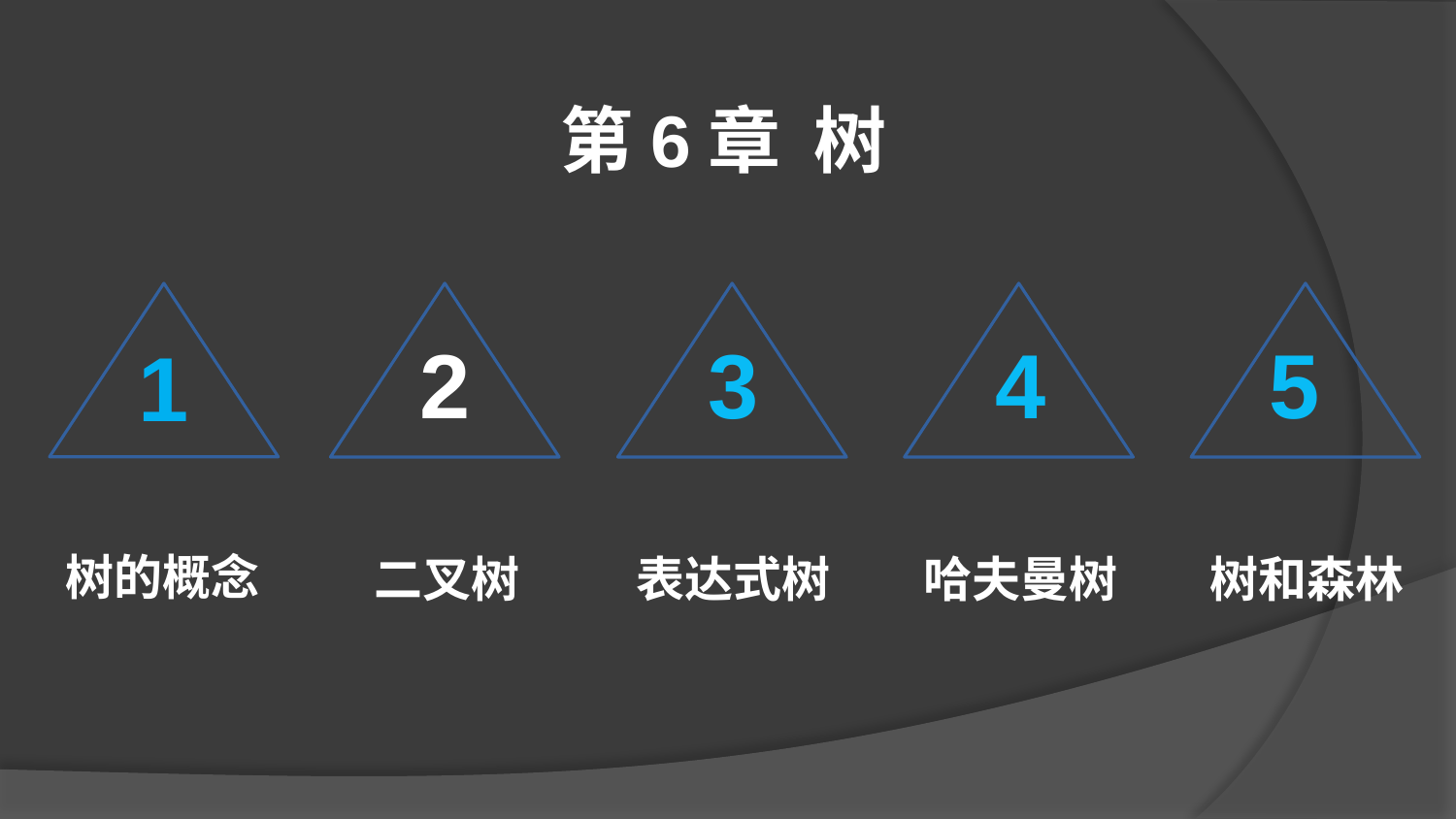

第6章  树

1
 树的概念

2
   二叉树

  3
表达式树

  4
哈夫曼树

 5
树和森林